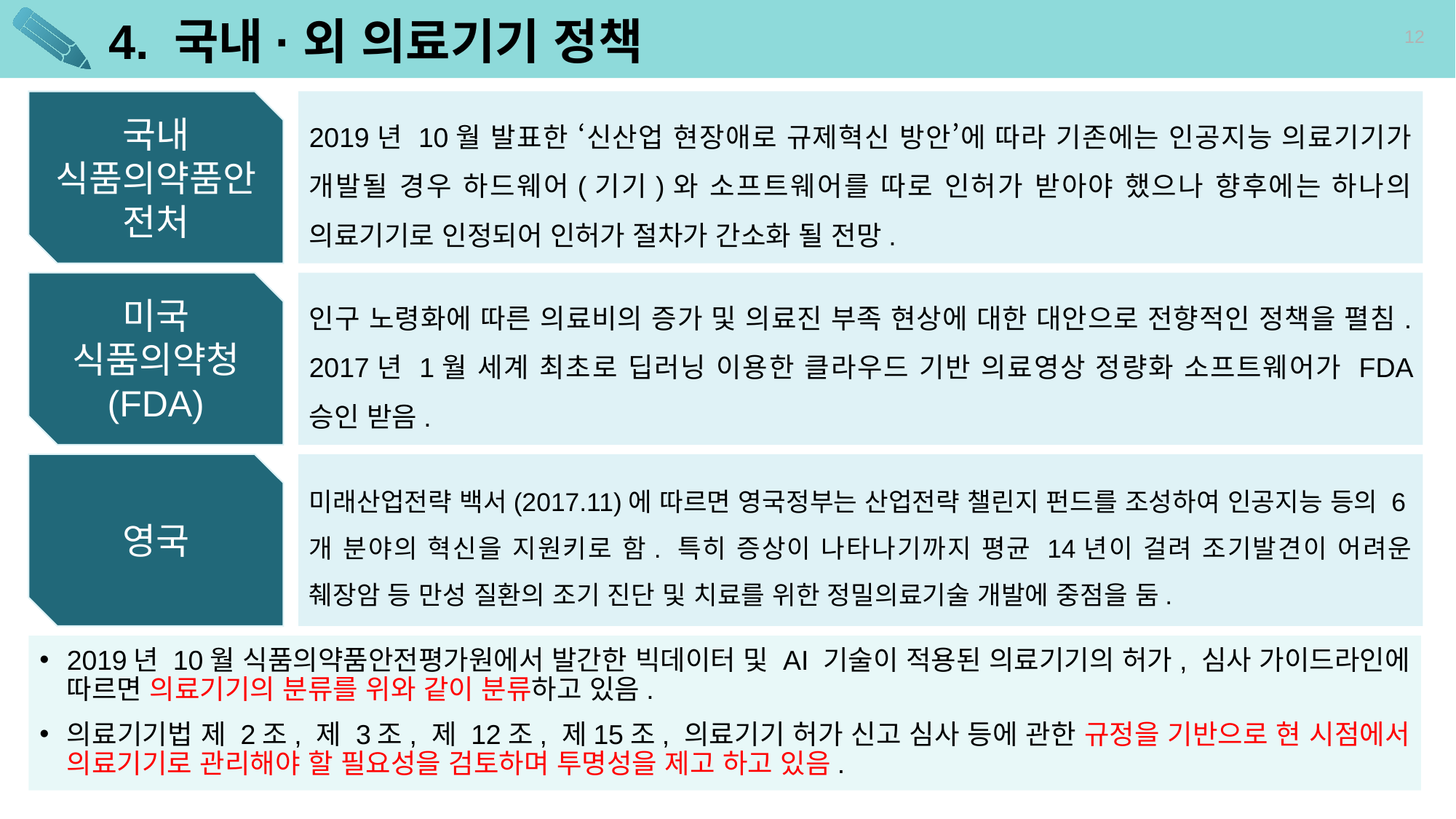

# 4. 국내·외 의료기기 정책
12
국내 식품의약품안전처
2019년 10월 발표한 ‘신산업 현장애로 규제혁신 방안’에 따라 기존에는 인공지능 의료기기가 개발될 경우 하드웨어(기기)와 소프트웨어를 따로 인허가 받아야 했으나 향후에는 하나의 의료기기로 인정되어 인허가 절차가 간소화 될 전망.
미국
식품의약청
(FDA)
인구 노령화에 따른 의료비의 증가 및 의료진 부족 현상에 대한 대안으로 전향적인 정책을 펼침. 2017년 1월 세계 최초로 딥러닝 이용한 클라우드 기반 의료영상 정량화 소프트웨어가 FDA 승인 받음.
영국
미래산업전략 백서(2017.11)에 따르면 영국정부는 산업전략 챌린지 펀드를 조성하여 인공지능 등의 6개 분야의 혁신을 지원키로 함. 특히 증상이 나타나기까지 평균 14년이 걸려 조기발견이 어려운 췌장암 등 만성 질환의 조기 진단 및 치료를 위한 정밀의료기술 개발에 중점을 둠.
2019년 10월 식품의약품안전평가원에서 발간한 빅데이터 및 AI 기술이 적용된 의료기기의 허가, 심사 가이드라인에 따르면 의료기기의 분류를 위와 같이 분류하고 있음.
의료기기법 제 2조, 제 3조, 제 12조, 제15조, 의료기기 허가 신고 심사 등에 관한 규정을 기반으로 현 시점에서 의료기기로 관리해야 할 필요성을 검토하며 투명성을 제고 하고 있음.